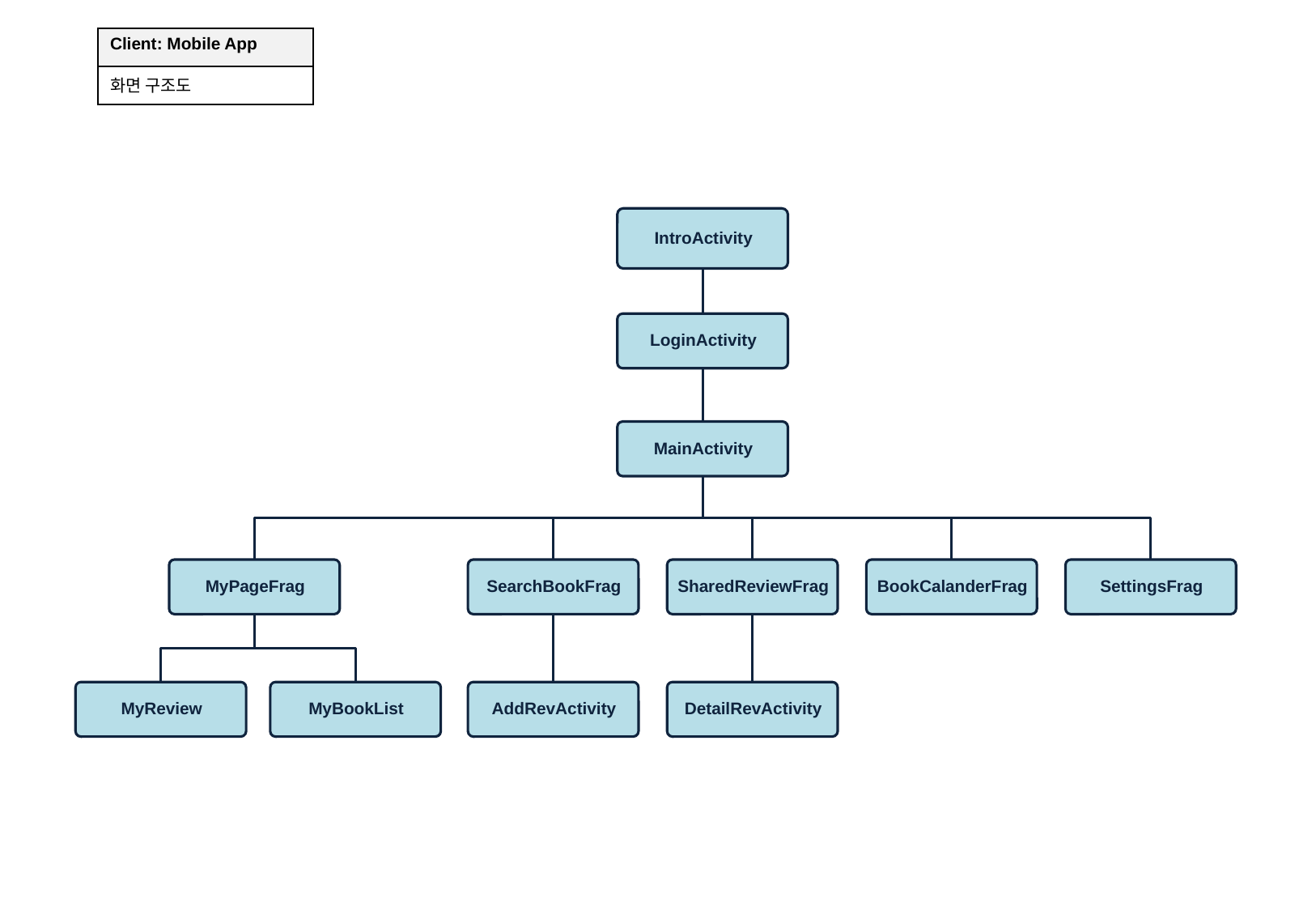

| Client: Mobile App |
| --- |
| 화면 구조도 |
IntroActivity
LoginActivity
MainActivity
MyPageFrag
MyReview
MyBookList
SearchBookFrag
AddRevActivity
SharedReviewFrag
DetailRevActivity
BookCalanderFrag
SettingsFrag